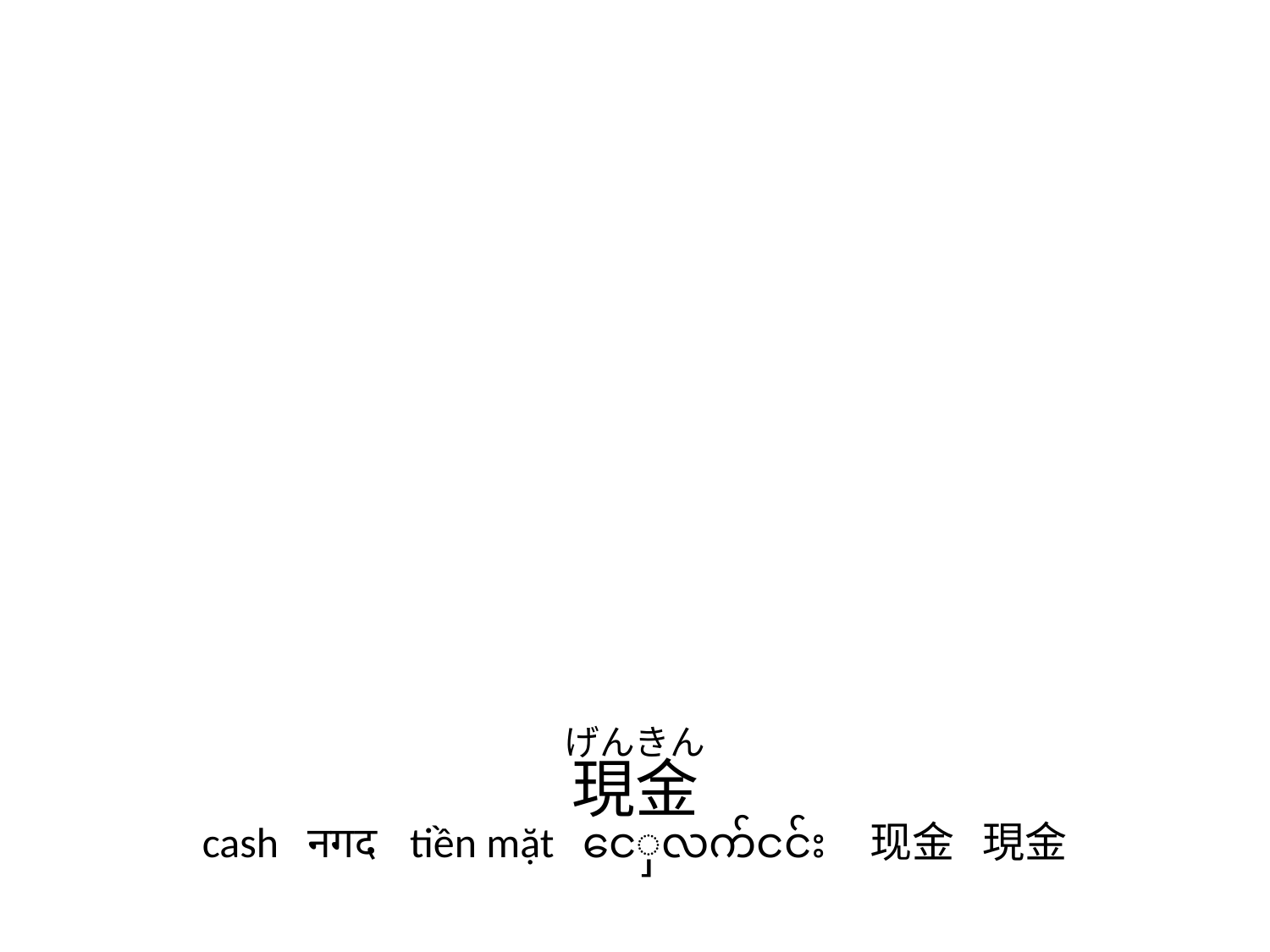

げんきん
現金
cash   नगद   tiền mặt   ငေှလက်ငင်း   现金   現金